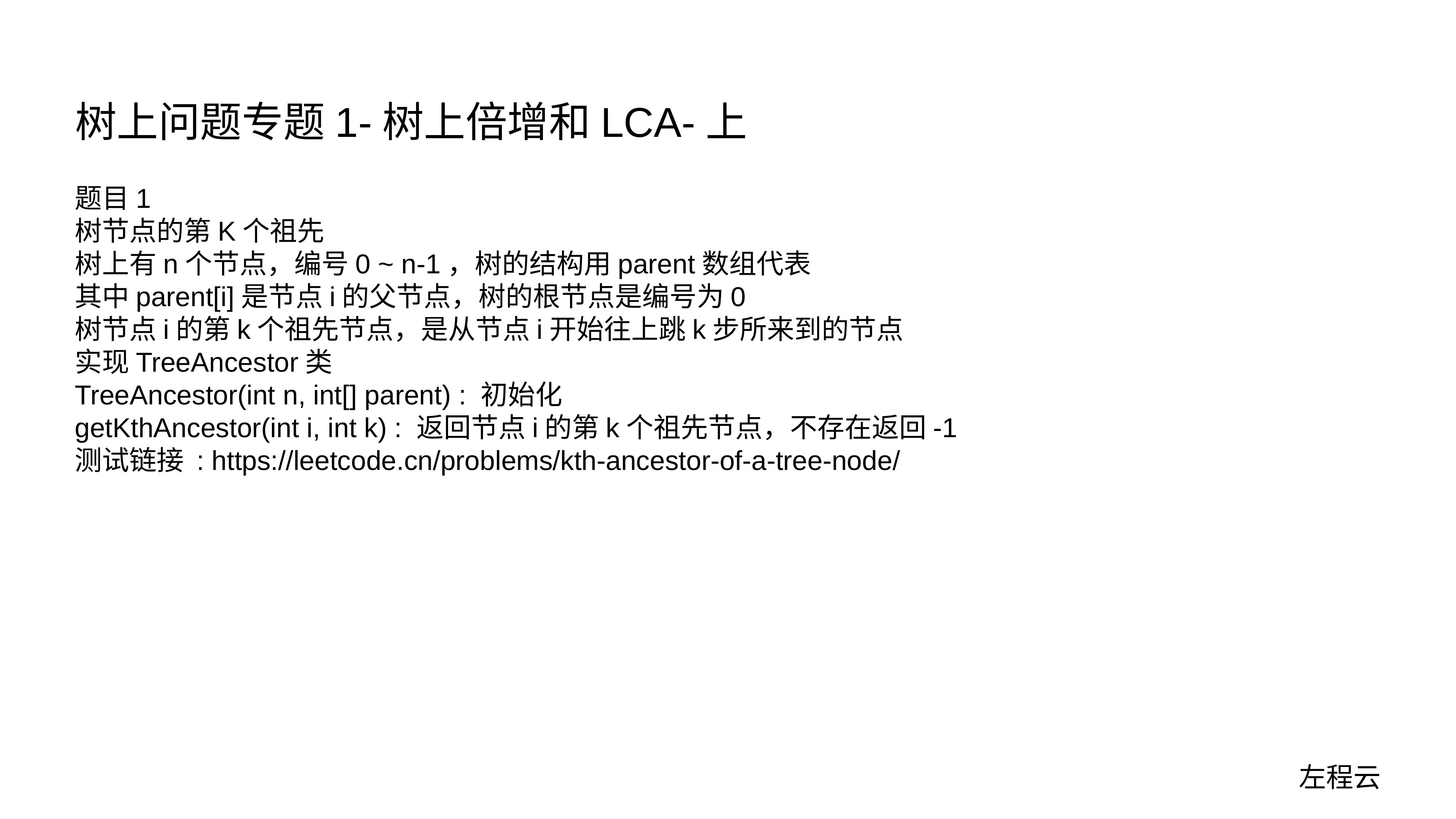

# 树上问题专题1-树上倍增和LCA-上
题目1
树节点的第K个祖先
树上有n个节点，编号0 ~ n-1，树的结构用parent数组代表
其中parent[i]是节点i的父节点，树的根节点是编号为0
树节点i的第k个祖先节点，是从节点i开始往上跳k步所来到的节点
实现TreeAncestor类
TreeAncestor(int n, int[] parent) : 初始化
getKthAncestor(int i, int k) : 返回节点i的第k个祖先节点，不存在返回-1
测试链接 : https://leetcode.cn/problems/kth-ancestor-of-a-tree-node/
左程云